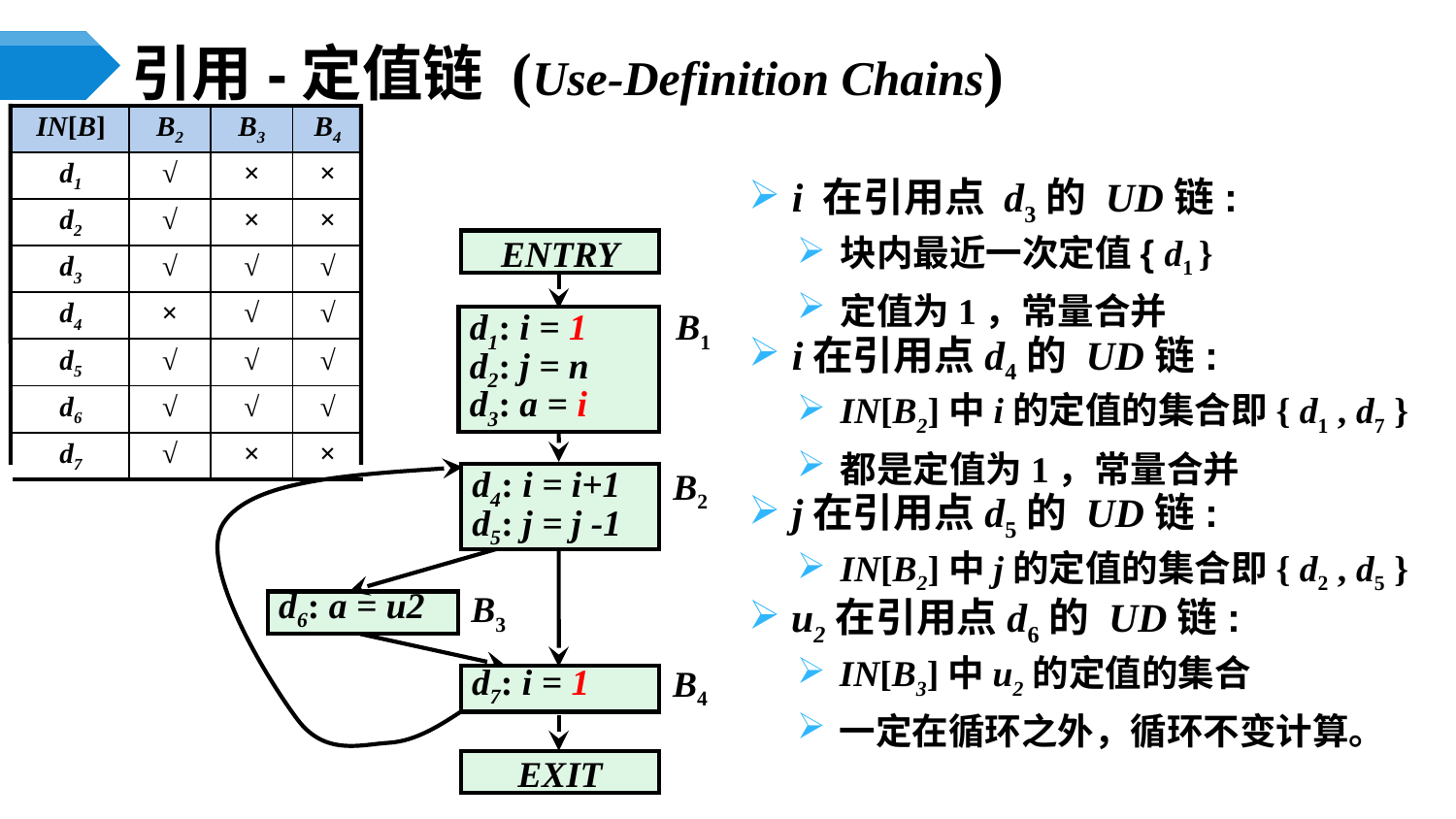

# 引用-定值链 (Use-Definition Chains)

| IN[B] | B2 | B3 | B4 |
| --- | --- | --- | --- |
| d1 | √ | × | × |
| d2 | √ | × | × |
| d3 | √ | √ | √ |
| d4 | × | √ | √ |
| d5 | √ | √ | √ |
| d6 | √ | √ | √ |
| d7 | √ | × | × |
i 在引用点 d3的 UD链:
块内最近一次定值{ d1 }
定值为1，常量合并
i在引用点d4的 UD链:
IN[B2]中i的定值的集合即{ d1 , d7 }
都是定值为1，常量合并
j在引用点d5的 UD链:
IN[B2]中j的定值的集合即{ d2 , d5 }
u2在引用点d6的 UD链:
IN[B3]中u2的定值的集合
一定在循环之外，循环不变计算。
ENTRY

B1
d1: i = 1
d2: j = n
d3: a = i

B2

d4: i = i+1
d5: j = j -1

B3
d6: a = u2

B4
d7: i = 1

EXIT